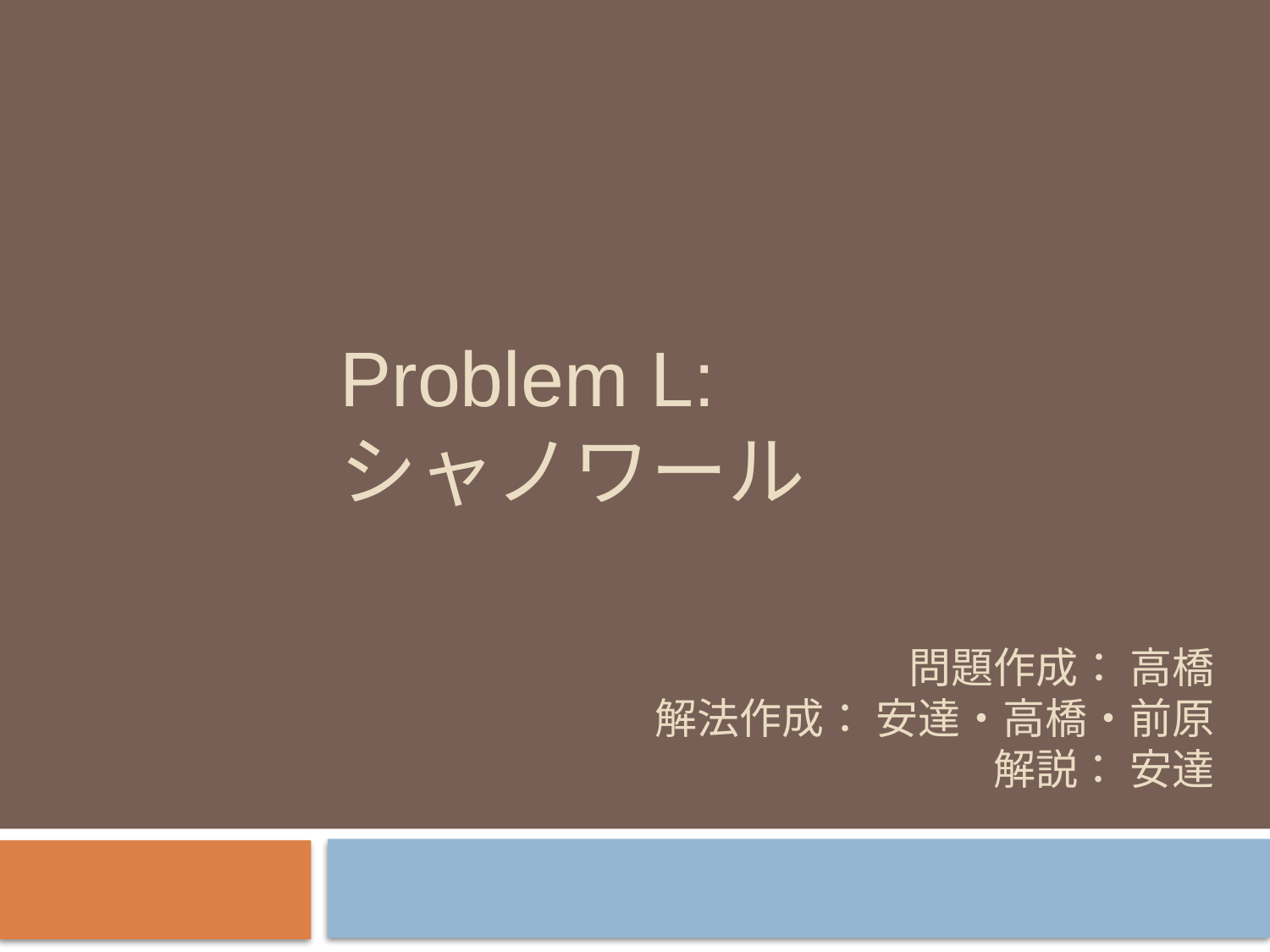

# Problem L: シャノワール
問題作成： 高橋
解法作成： 安達・高橋・前原
解説： 安達